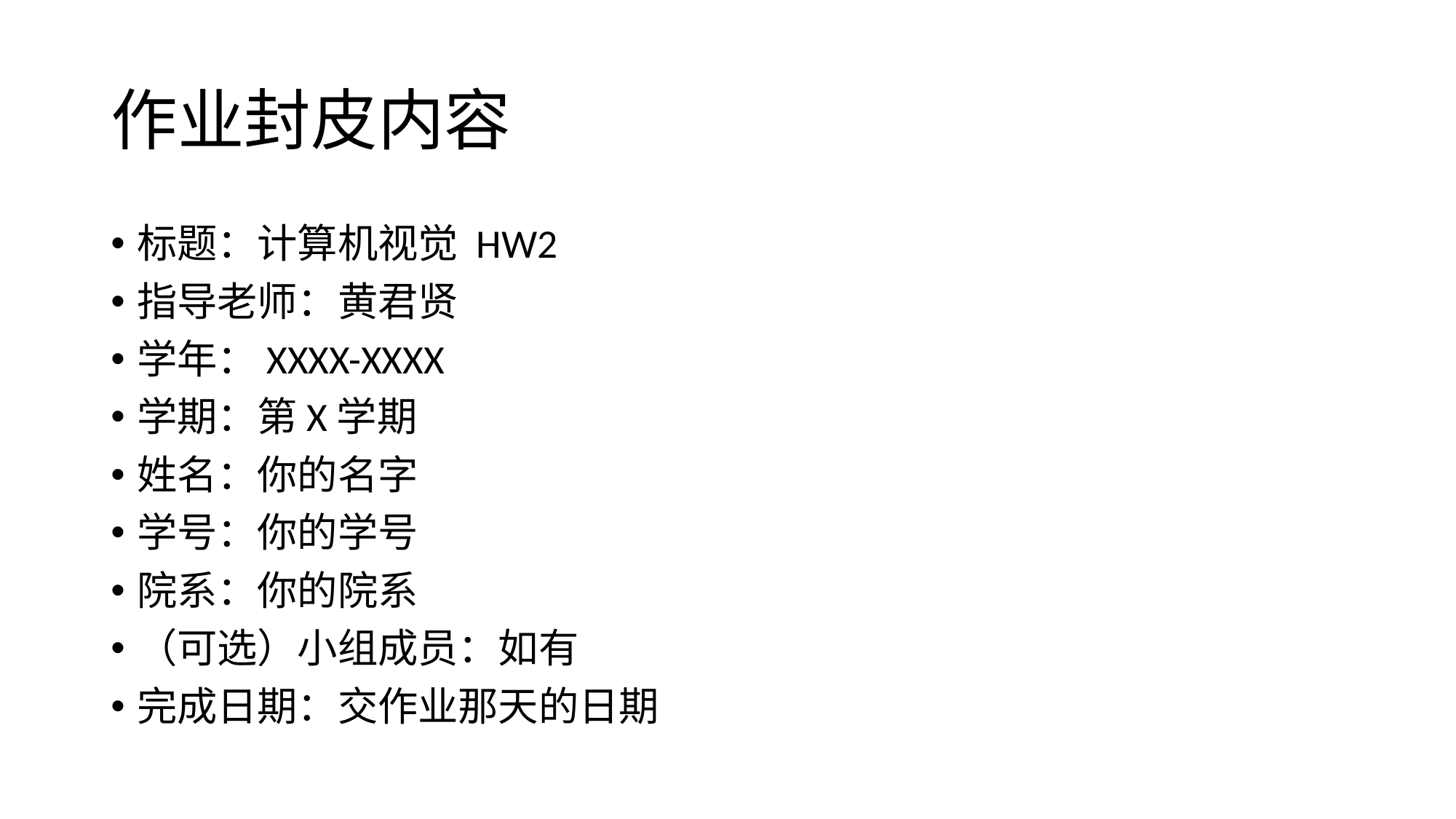

# 作业封皮内容
标题：计算机视觉 HW2
指导老师：黄君贤
学年：XXXX-XXXX
学期：第X学期
姓名：你的名字
学号：你的学号
院系：你的院系
（可选）小组成员：如有
完成日期：交作业那天的日期